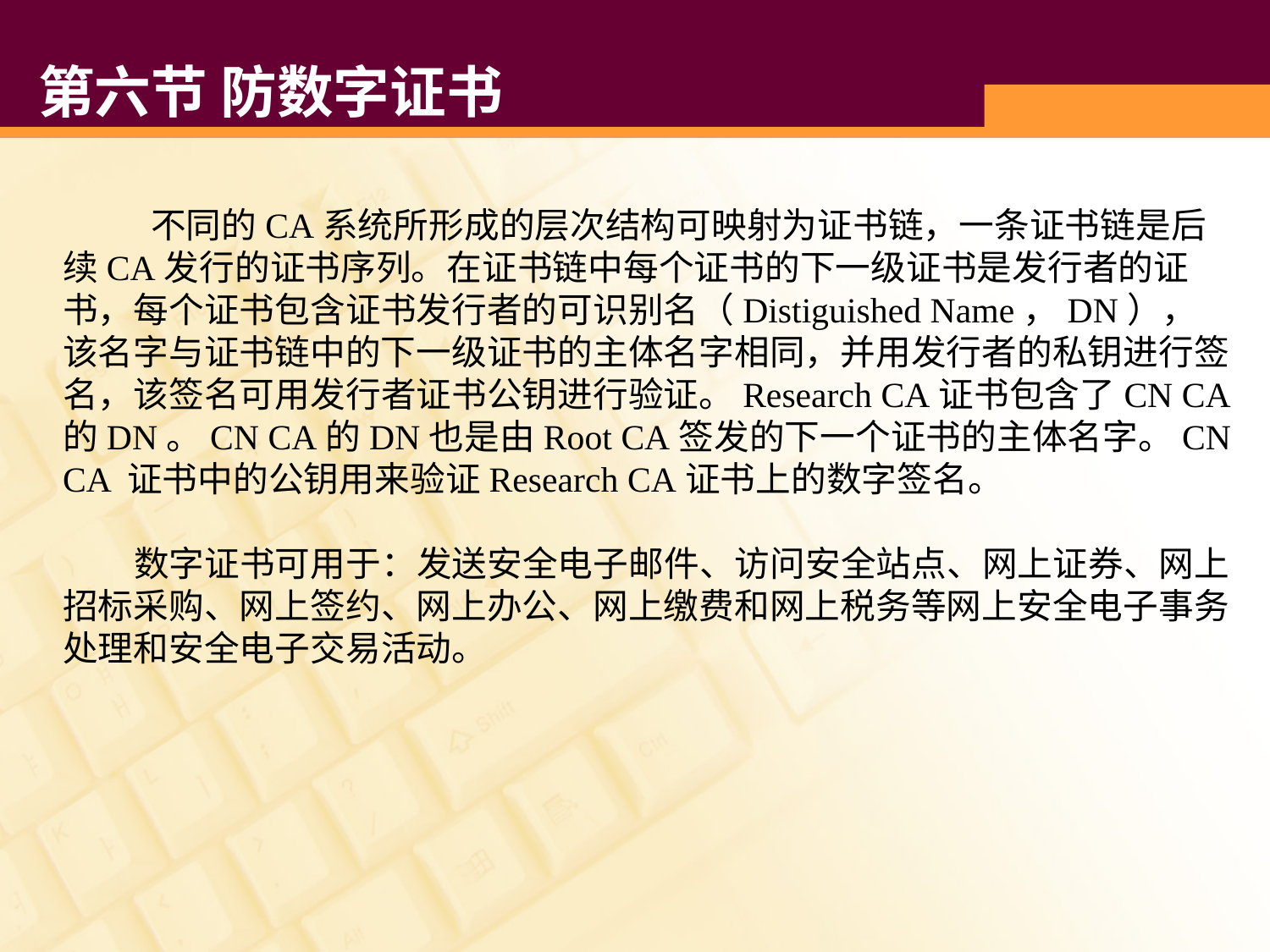

# 第六节 防数字证书
        不同的CA系统所形成的层次结构可映射为证书链，一条证书链是后续CA发行的证书序列。在证书链中每个证书的下一级证书是发行者的证书，每个证书包含证书发行者的可识别名（Distiguished Name，DN），该名字与证书链中的下一级证书的主体名字相同，并用发行者的私钥进行签名，该签名可用发行者证书公钥进行验证。Research CA证书包含了CN CA的DN。CN CA的DN也是由Root CA签发的下一个证书的主体名字。CN CA 证书中的公钥用来验证Research CA证书上的数字签名。

        数字证书可用于：发送安全电子邮件、访问安全站点、网上证券、网上招标采购、网上签约、网上办公、网上缴费和网上税务等网上安全电子事务处理和安全电子交易活动。